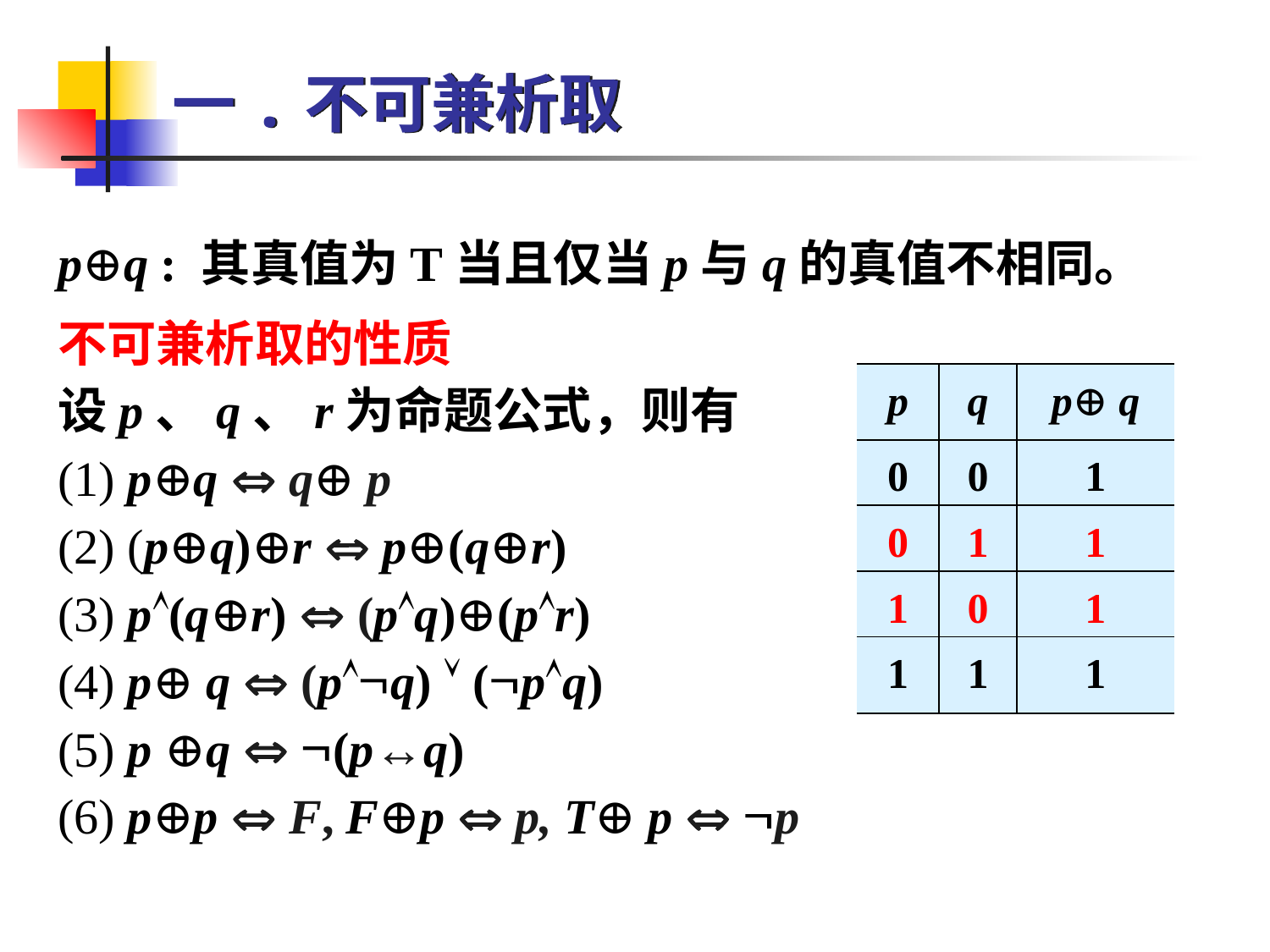

# 一.不可兼析取
p⊕q : 其真值为T当且仅当p与q的真值不相同。
不可兼析取的性质
设p、q、r为命题公式，则有
(1) p⊕q ⇔ q⊕ p
(2) (p⊕q)⊕r ⇔ p⊕(q⊕r)
(3) p∧(q⊕r) ⇔ (p∧q)⊕(p∧r)
(4) p⊕ q ⇔ (p∧¬q) ∨ (¬p∧q)
(5) p ⊕q ⇔ ¬(p↔q)
(6) p⊕p ⇔ F, F⊕p ⇔ p, T⊕ p ⇔ ¬p
| p | q | p⊕ q |
| --- | --- | --- |
| 0 | 0 | 1 |
| 0 | 1 | 1 |
| 1 | 0 | 1 |
| 1 | 1 | 1 |